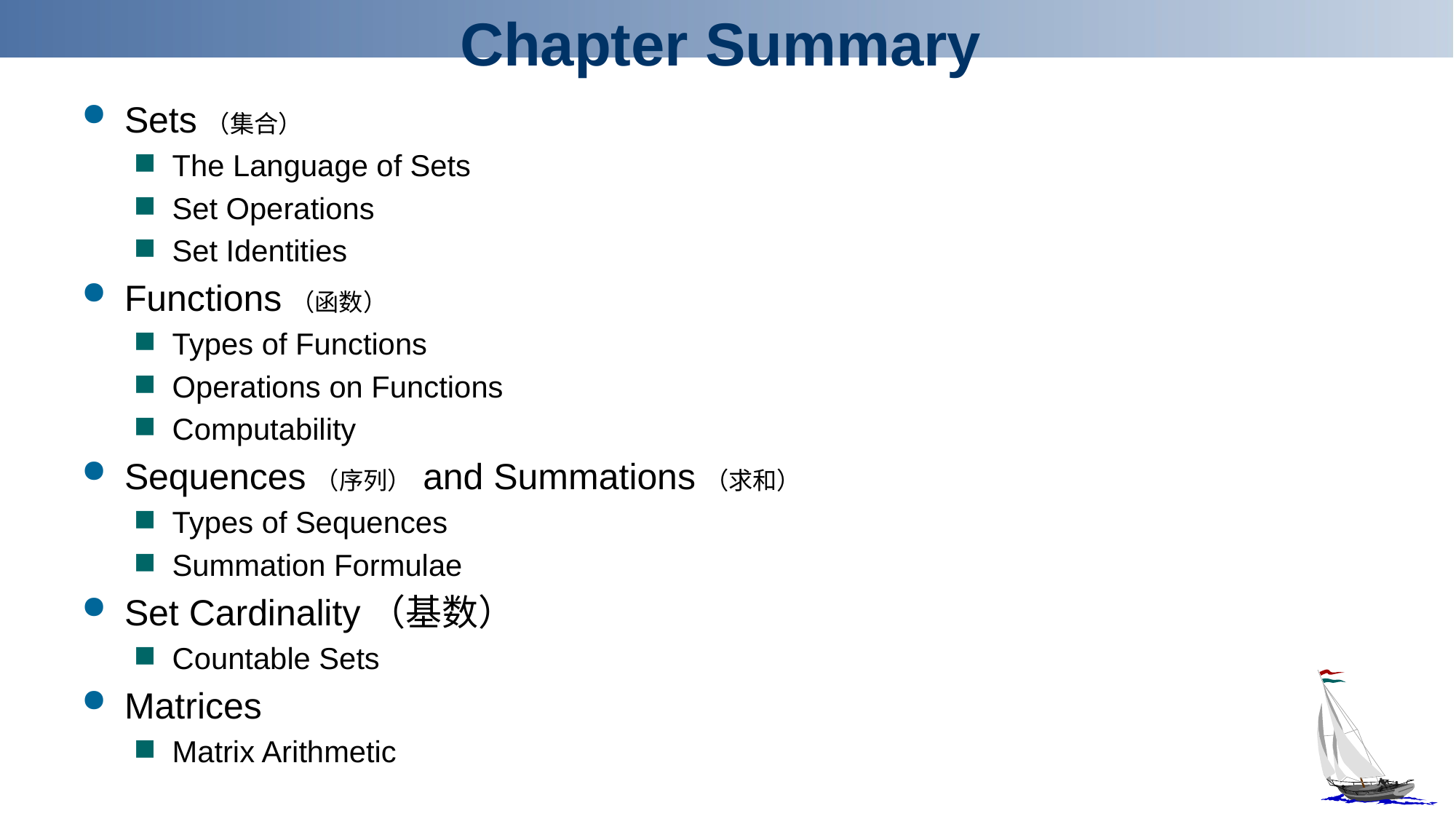

# Chapter Summary
Sets（集合）
The Language of Sets
Set Operations
Set Identities
Functions（函数）
Types of Functions
Operations on Functions
Computability
Sequences（序列） and Summations（求和）
Types of Sequences
Summation Formulae
Set Cardinality（基数）
Countable Sets
Matrices
Matrix Arithmetic